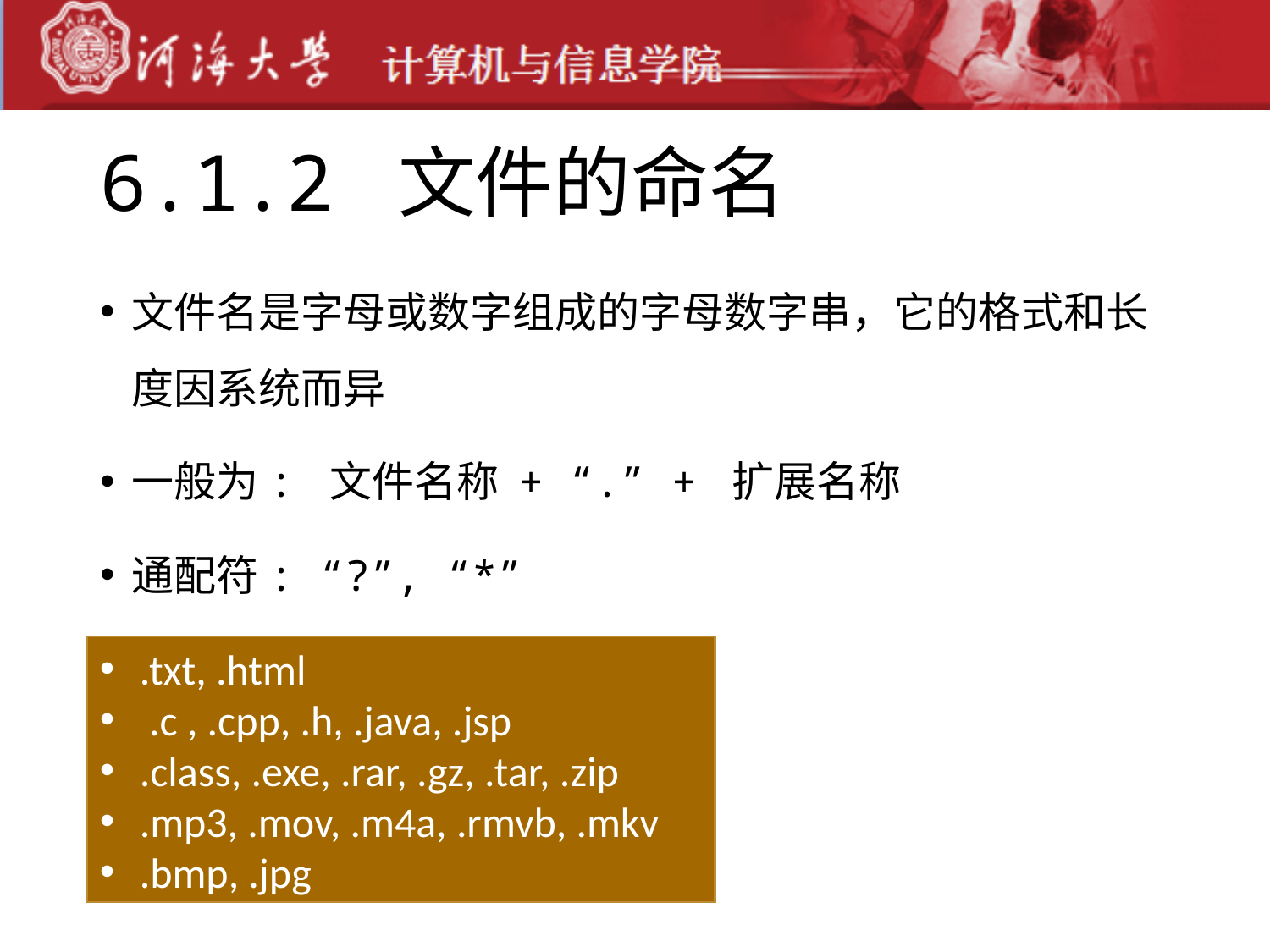

# 6.1.2 文件的命名
文件名是字母或数字组成的字母数字串，它的格式和长度因系统而异
一般为: 文件名称 + “.” + 扩展名称
通配符: “?”, “*”
.txt, .html
 .c , .cpp, .h, .java, .jsp
.class, .exe, .rar, .gz, .tar, .zip
.mp3, .mov, .m4a, .rmvb, .mkv
.bmp, .jpg